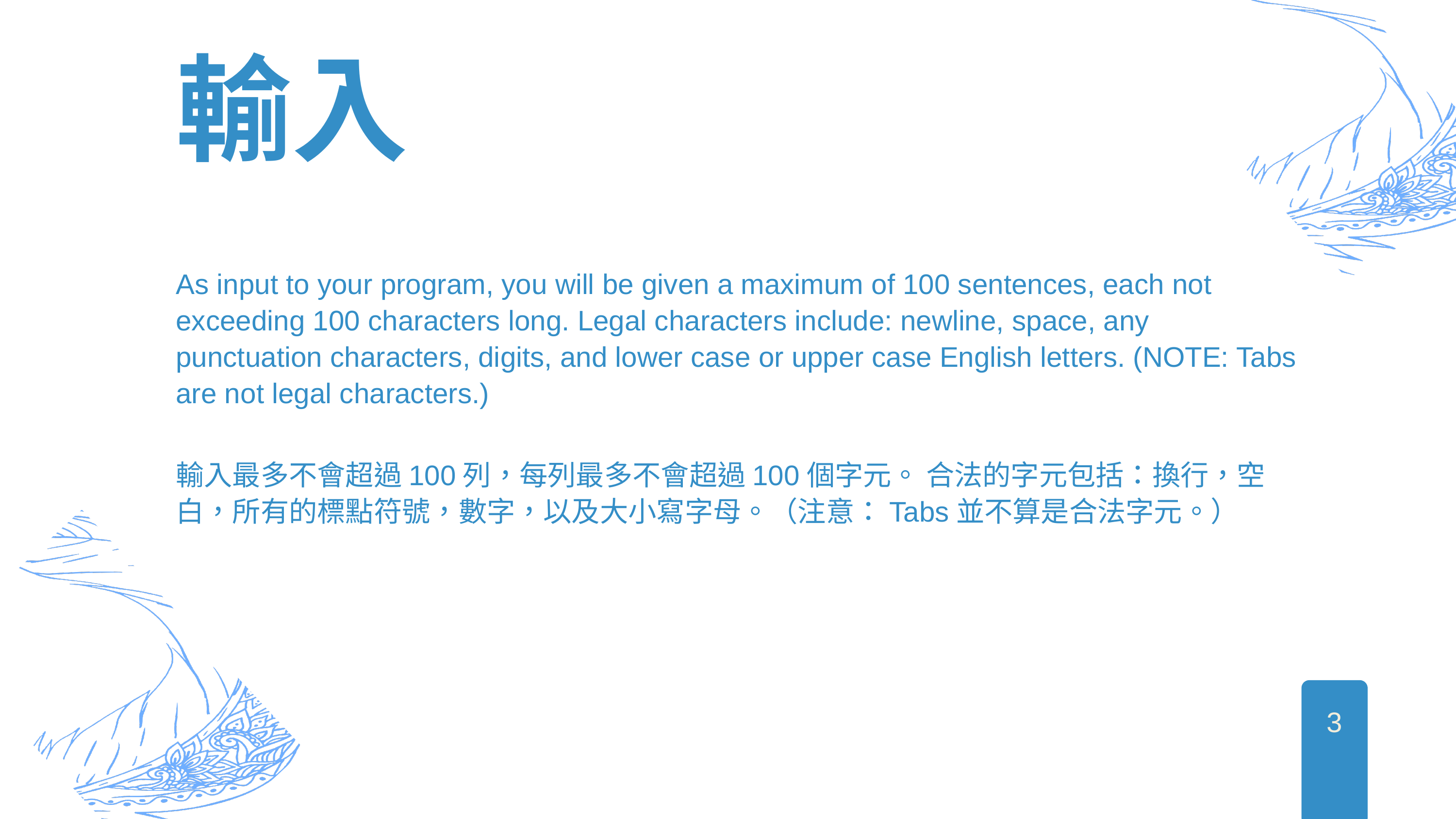

輸入
As input to your program, you will be given a maximum of 100 sentences, each not exceeding 100 characters long. Legal characters include: newline, space, any punctuation characters, digits, and lower case or upper case English letters. (NOTE: Tabs are not legal characters.)
輸入最多不會超過100列，每列最多不會超過100個字元。 合法的字元包括：換行，空白，所有的標點符號，數字，以及大小寫字母。（注意：Tabs並不算是合法字元。）

3